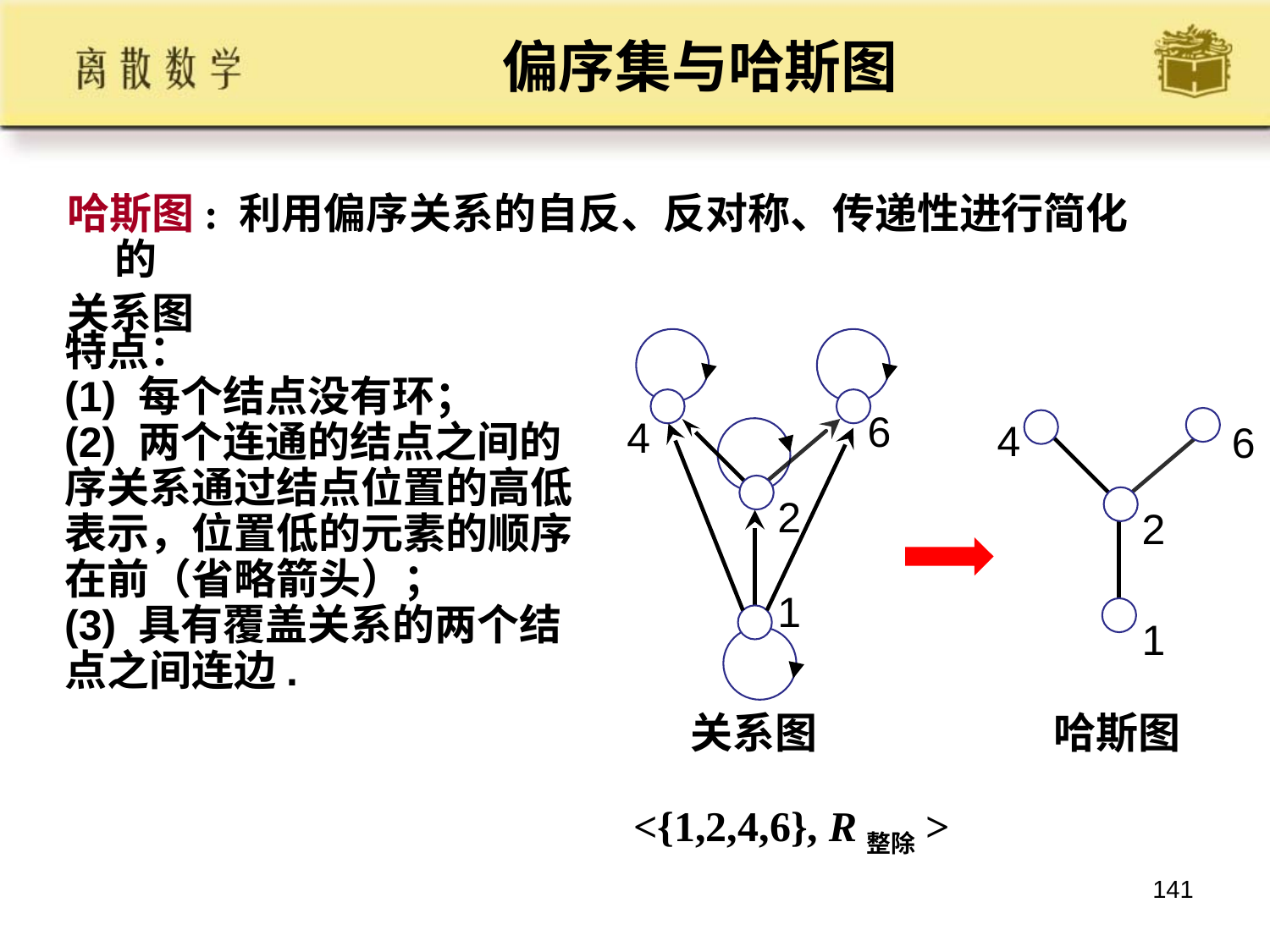

# 偏序集与哈斯图
哈斯图: 利用偏序关系的自反、反对称、传递性进行简化的
关系图
特点：
(1) 每个结点没有环；
(2) 两个连通的结点之间的序关系通过结点位置的高低表示，位置低的元素的顺序在前（省略箭头）；
(3) 具有覆盖关系的两个结点之间连边.

6
4

2
1

4

6

2

1

关系图
哈斯图
<{1,2,4,6}, R整除>
141